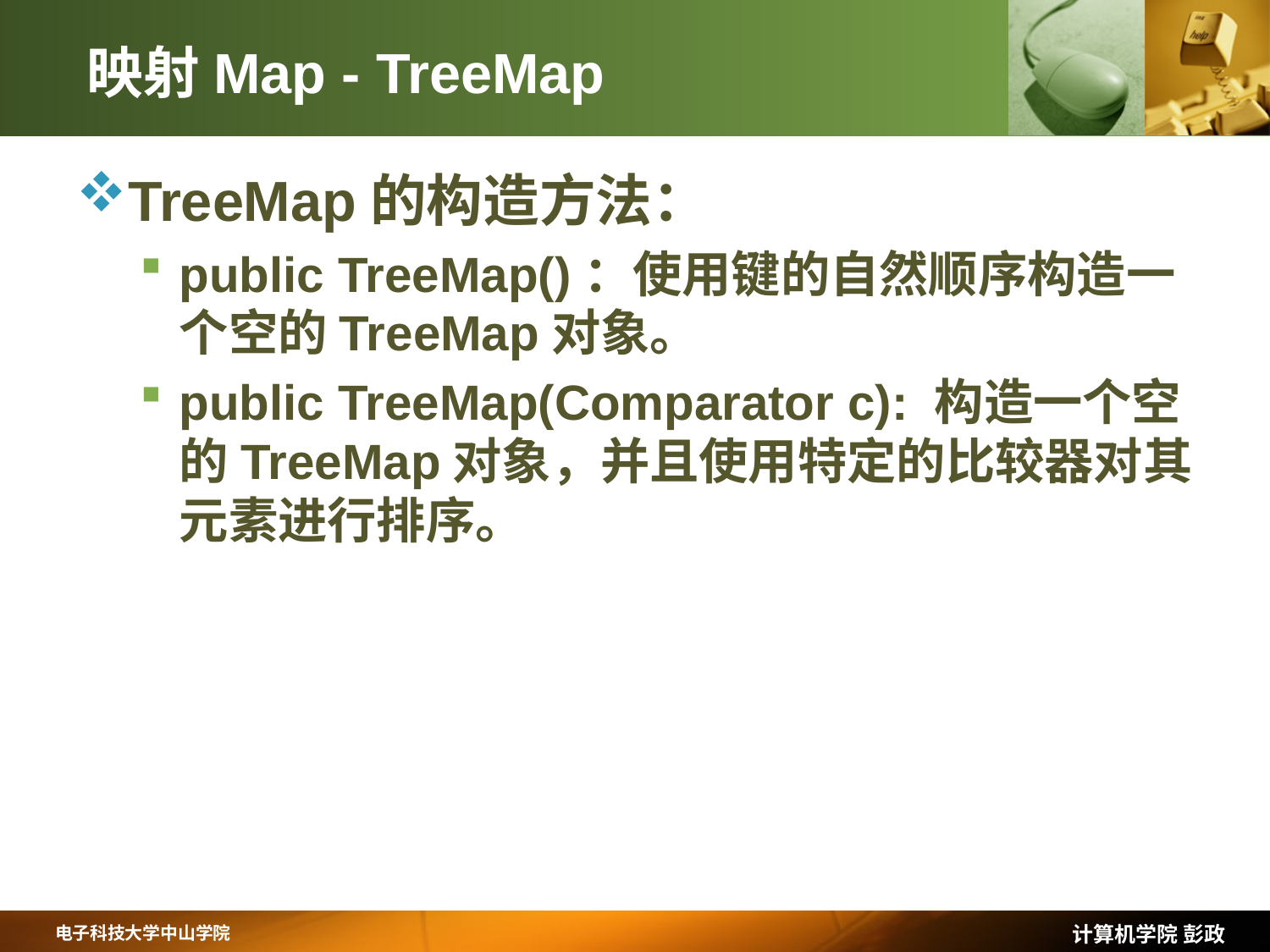

# 映射Map - TreeMap
TreeMap的构造方法：
public TreeMap()：使用键的自然顺序构造一个空的TreeMap对象。
public TreeMap(Comparator c): 构造一个空的TreeMap对象，并且使用特定的比较器对其元素进行排序。

计算机学院 彭政
电子科技大学中山学院